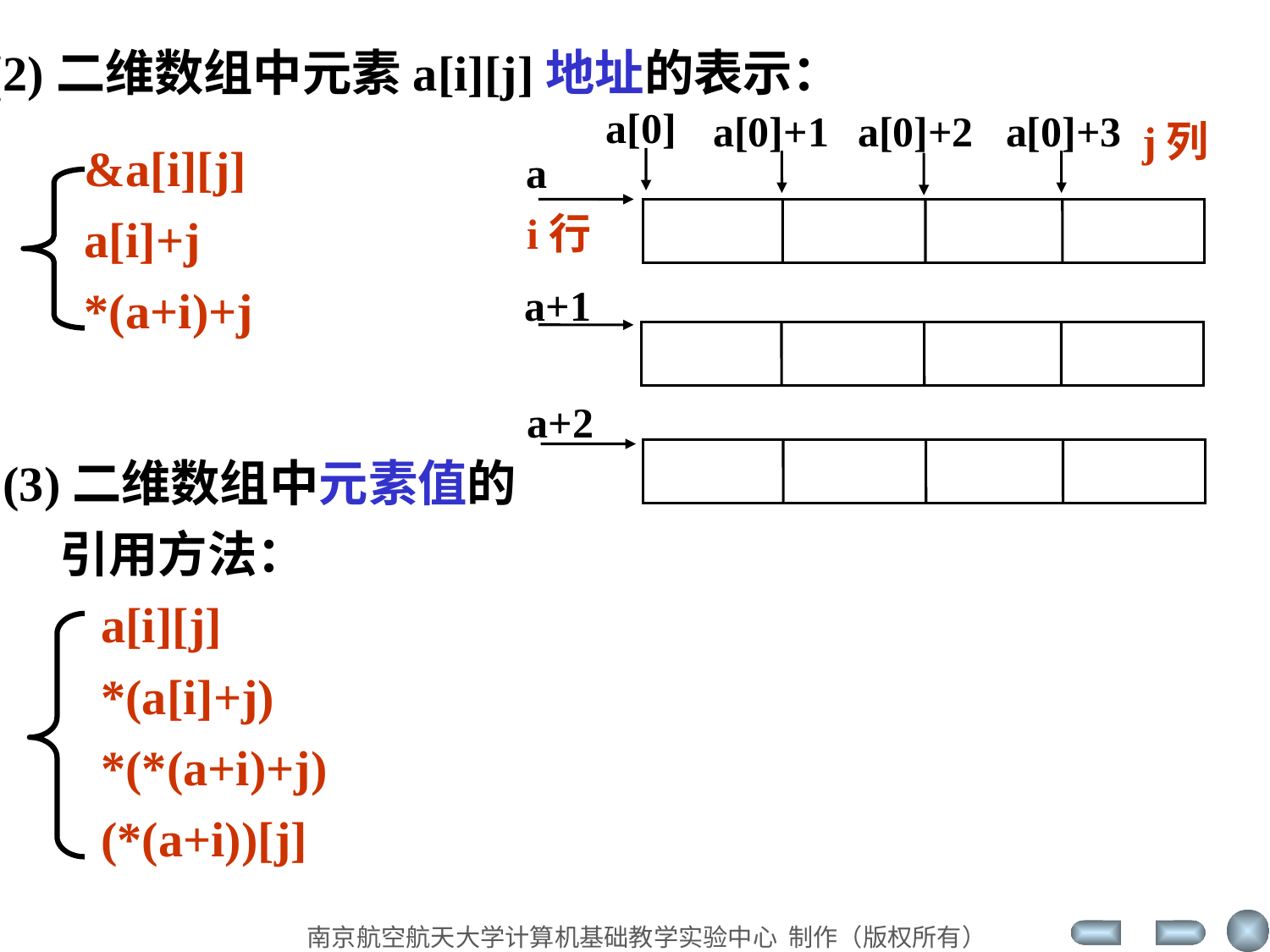

(2)二维数组中元素a[i][j]地址的表示：
        &a[i][j]
        a[i]+j
        *(a+i)+j
a[0]
a[0]+1
a[0]+2
a[0]+3
j列
a

i行
a+1

a+2

(3)二维数组中元素值的
    引用方法：
        a[i][j]
        *(a[i]+j)
        *(*(a+i)+j)
        (*(a+i))[j]